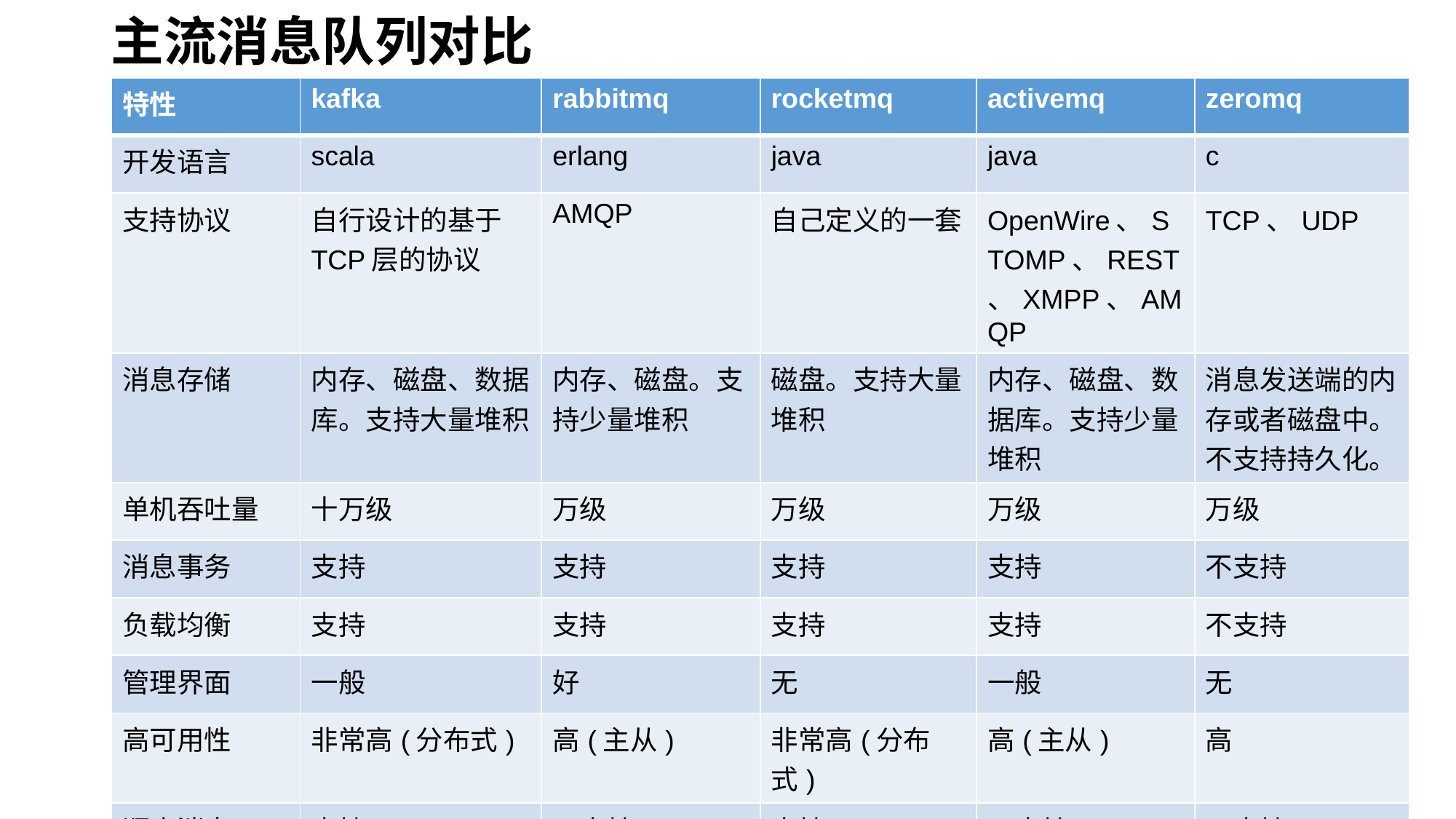

# 主流消息队列对比
| 特性 | kafka | rabbitmq | rocketmq | activemq | zeromq |
| --- | --- | --- | --- | --- | --- |
| 开发语言 | scala | erlang | java | java | c |
| 支持协议 | 自行设计的基于TCP层的协议 | AMQP | 自己定义的一套 | OpenWire、STOMP、REST、XMPP、AMQP | TCP、UDP |
| 消息存储 | 内存、磁盘、数据库。支持大量堆积 | 内存、磁盘。支持少量堆积 | 磁盘。支持大量堆积 | 内存、磁盘、数据库。支持少量堆积 | 消息发送端的内存或者磁盘中。不支持持久化。 |
| 单机吞吐量 | 十万级 | 万级 | 万级 | 万级 | 万级 |
| 消息事务 | 支持 | 支持 | 支持 | 支持 | 不支持 |
| 负载均衡 | 支持 | 支持 | 支持 | 支持 | 不支持 |
| 管理界面 | 一般 | 好 | 无 | 一般 | 无 |
| 高可用性 | 非常高(分布式) | 高(主从) | 非常高(分布式) | 高(主从) | 高 |
| 顺序消息 | 支持 | 不支持 | 支持 | 不支持 | 不支持 |
| 消息确认 | 支持 | 支持 | 支持 | 支持 | 支持 |